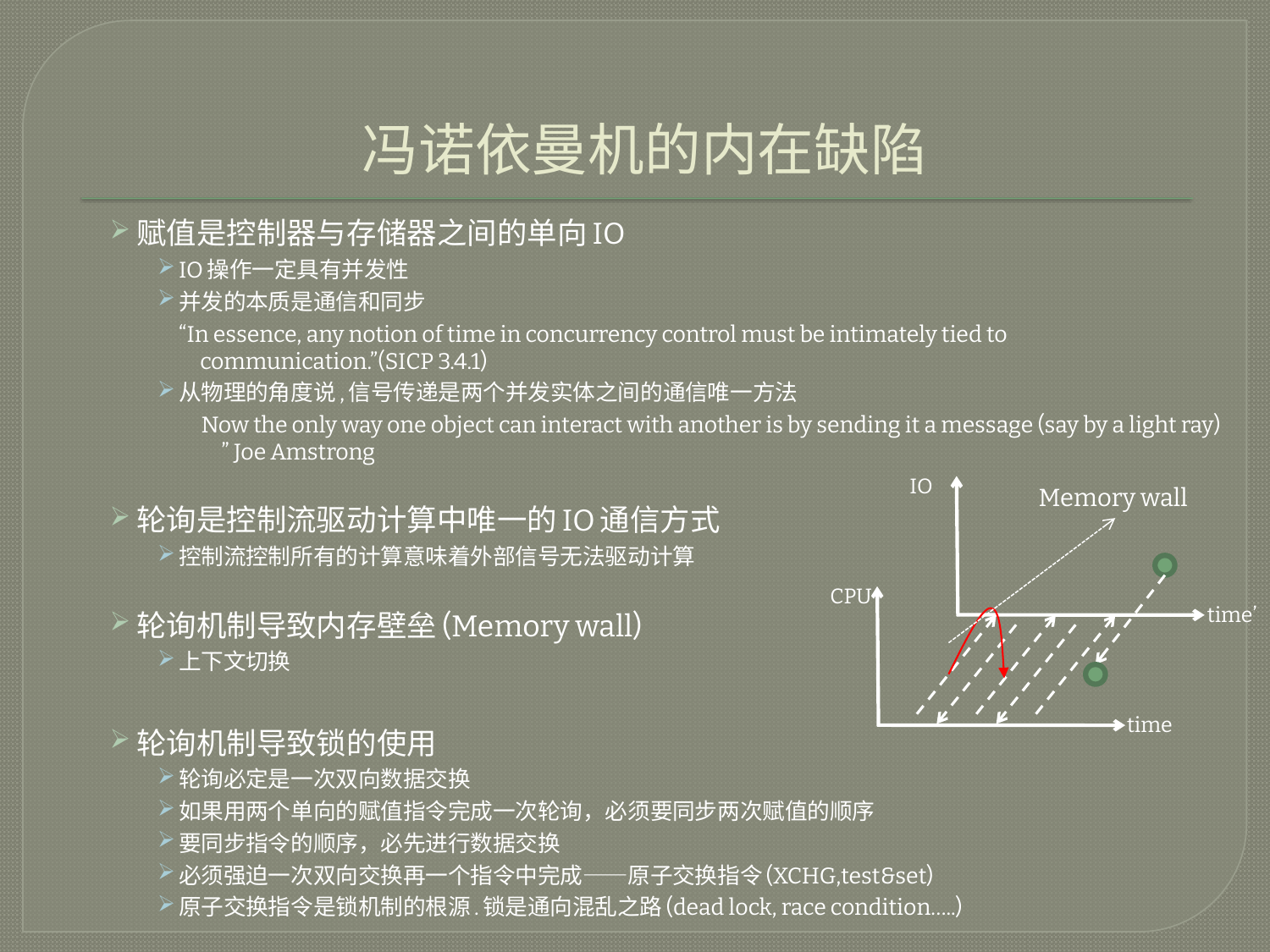

# 冯诺依曼机的内在缺陷
赋值是控制器与存储器之间的单向IO
IO操作一定具有并发性
并发的本质是通信和同步
“In essence, any notion of time in concurrency control must be intimately tied to communication.”(SICP 3.4.1)
从物理的角度说,信号传递是两个并发实体之间的通信唯一方法
Now the only way one object can interact with another is by sending it a message (say by a light ray) ” Joe Amstrong

轮询是控制流驱动计算中唯一的IO通信方式
控制流控制所有的计算意味着外部信号无法驱动计算

轮询机制导致内存壁垒(Memory wall)
上下文切换

轮询机制导致锁的使用
轮询必定是一次双向数据交换
如果用两个单向的赋值指令完成一次轮询，必须要同步两次赋值的顺序
要同步指令的顺序，必先进行数据交换
必须强迫一次双向交换再一个指令中完成——原子交换指令(XCHG,test&set)
原子交换指令是锁机制的根源.锁是通向混乱之路(dead lock, race condition…..)
IO
time’
Memory wall

CPU
time